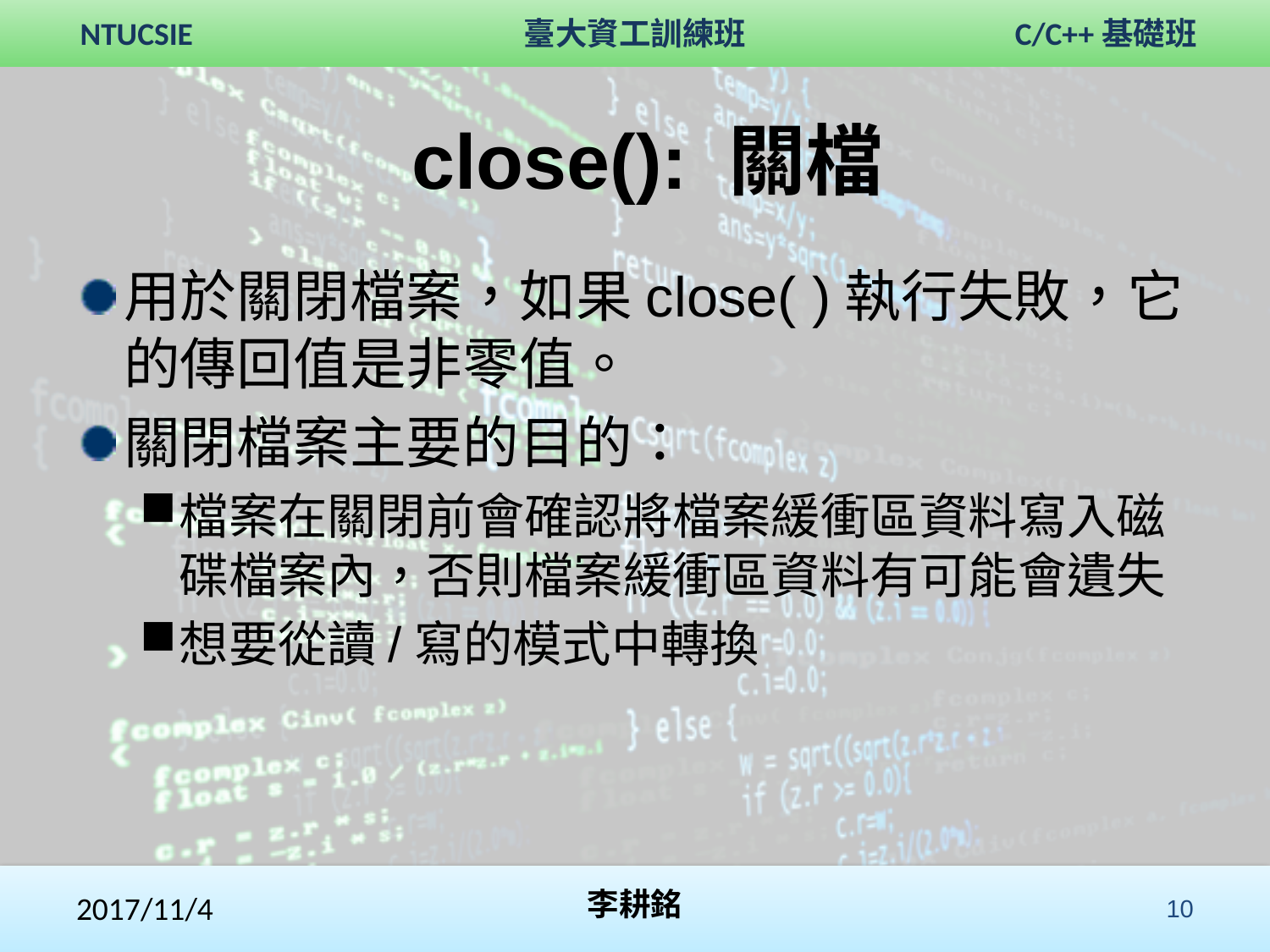

# close(): 關檔
用於關閉檔案，如果close( )執行失敗，它的傳回值是非零值。
關閉檔案主要的目的：
檔案在關閉前會確認將檔案緩衝區資料寫入磁碟檔案內，否則檔案緩衝區資料有可能會遺失
想要從讀/寫的模式中轉換

2017/11/4
李耕銘
 10